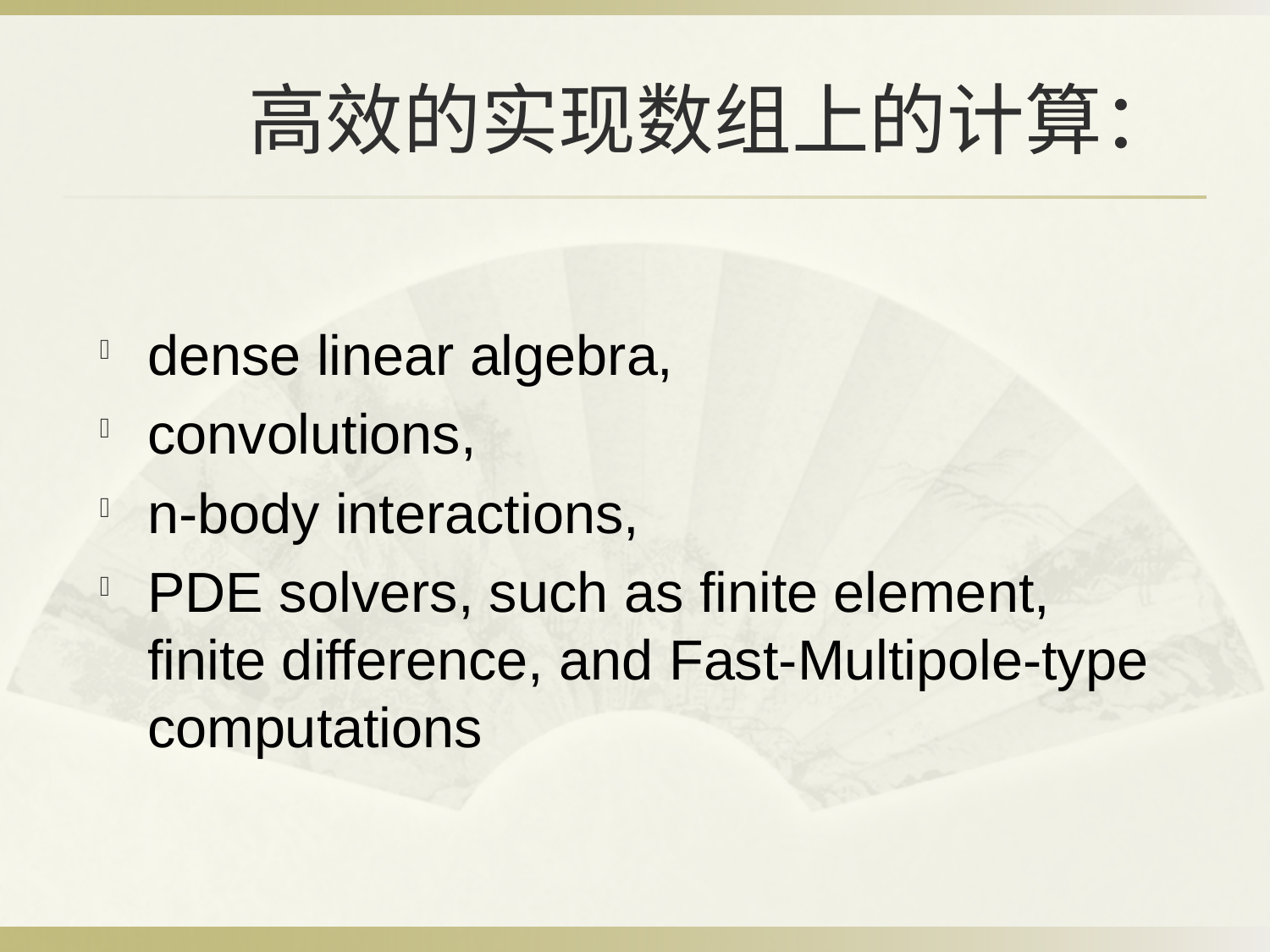

# 高效的实现数组上的计算：
dense linear algebra,
convolutions,
n-body interactions,
PDE solvers, such as finite element, finite difference, and Fast-Multipole-type computations